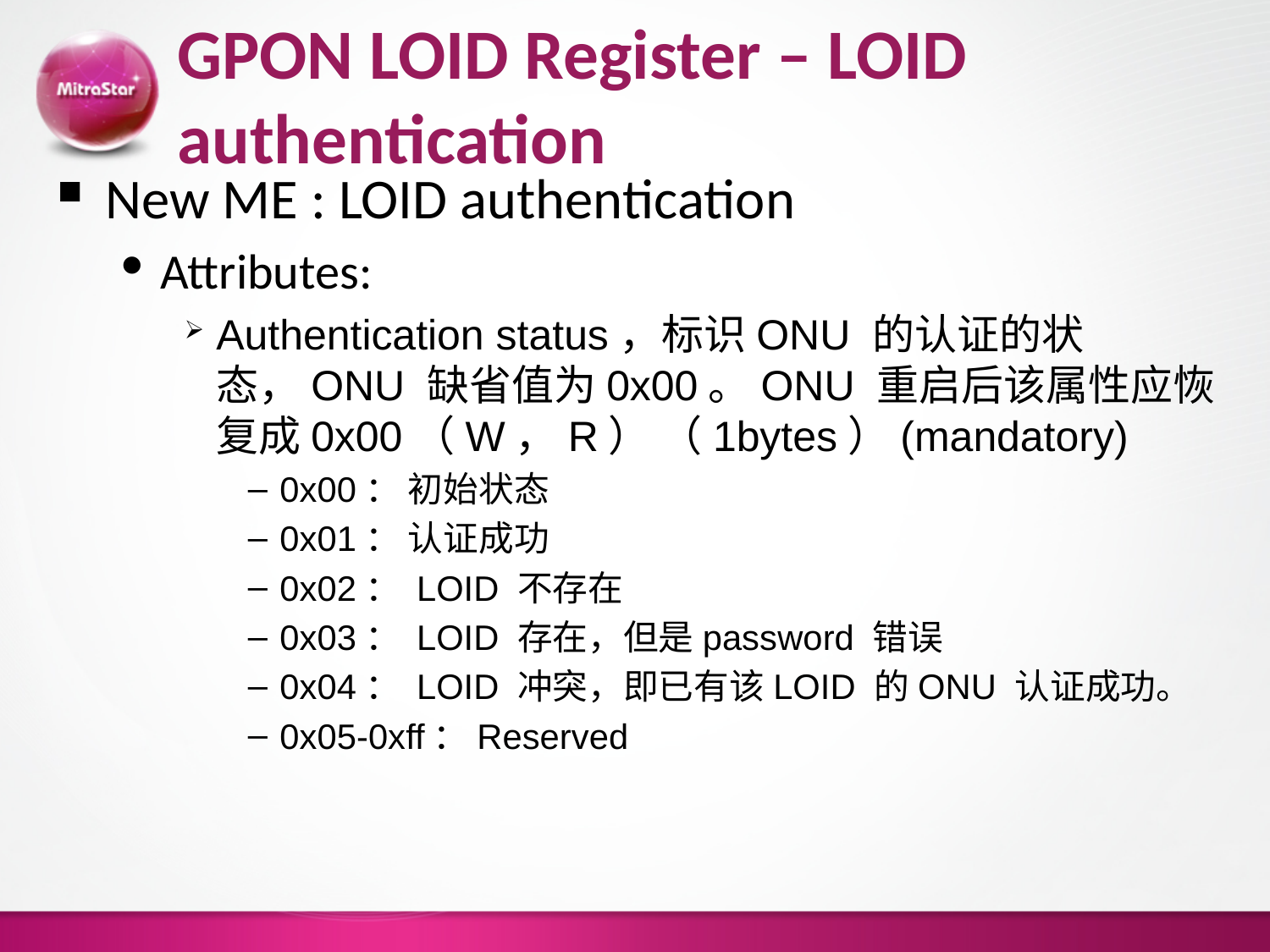

# GPON LOID Register – LOID authentication
New ME : LOID authentication
Attributes:
Authentication status，标识ONU 的认证的状态，ONU 缺省值为0x00。ONU 重启后该属性应恢复成0x00（W，R） （1bytes）(mandatory)
0x00： 初始状态
0x01： 认证成功
0x02： LOID 不存在
0x03： LOID 存在，但是password 错误
0x04： LOID 冲突，即已有该LOID 的ONU 认证成功。
0x05-0xff：Reserved